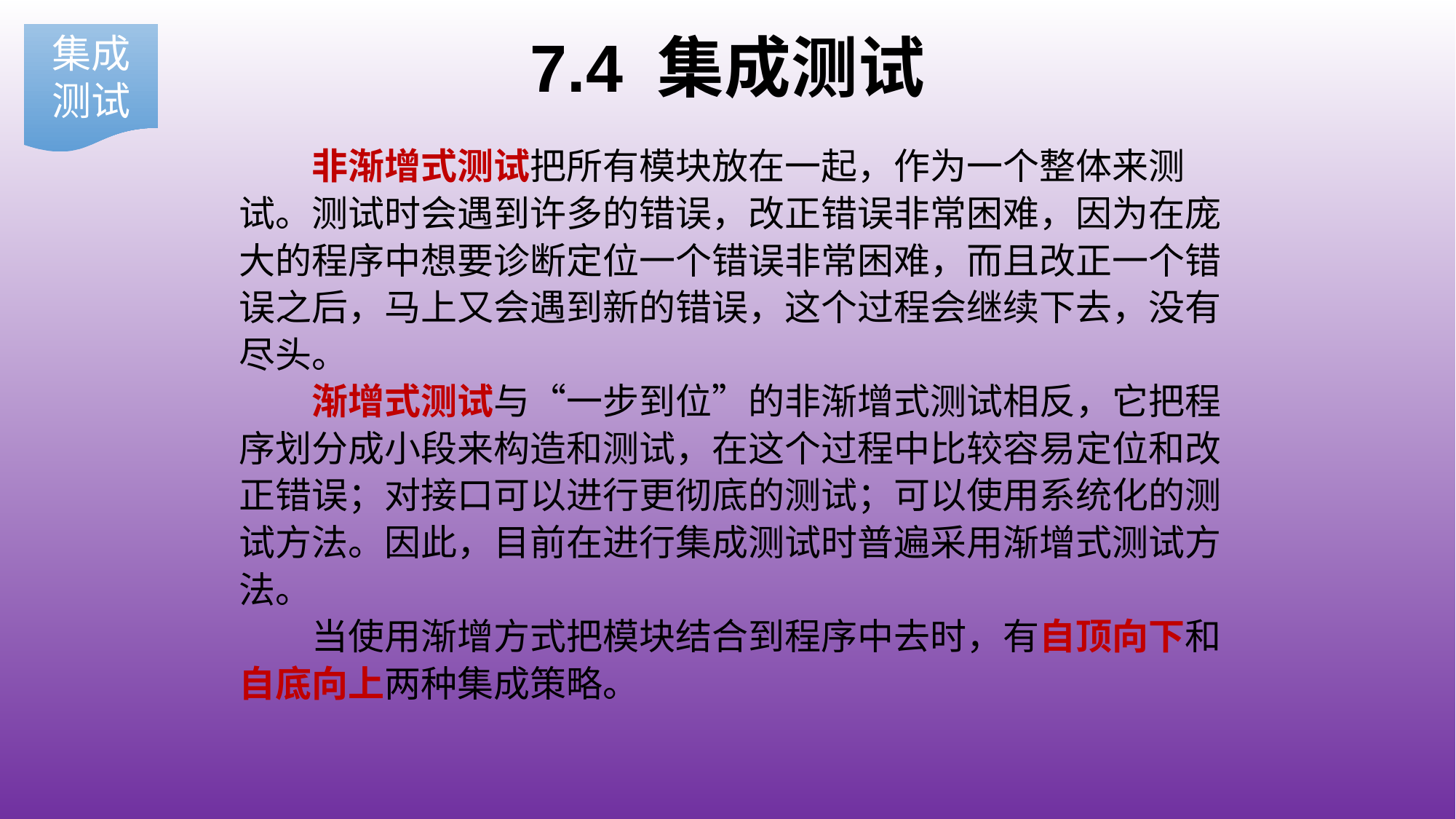

# 7.4 集成测试
集成测试
非渐增式测试把所有模块放在一起，作为一个整体来测试。测试时会遇到许多的错误，改正错误非常困难，因为在庞大的程序中想要诊断定位一个错误非常困难，而且改正一个错误之后，马上又会遇到新的错误，这个过程会继续下去，没有尽头。
渐增式测试与“一步到位”的非渐增式测试相反，它把程序划分成小段来构造和测试，在这个过程中比较容易定位和改正错误；对接口可以进行更彻底的测试；可以使用系统化的测试方法。因此，目前在进行集成测试时普遍采用渐增式测试方法。
当使用渐增方式把模块结合到程序中去时，有自顶向下和自底向上两种集成策略。